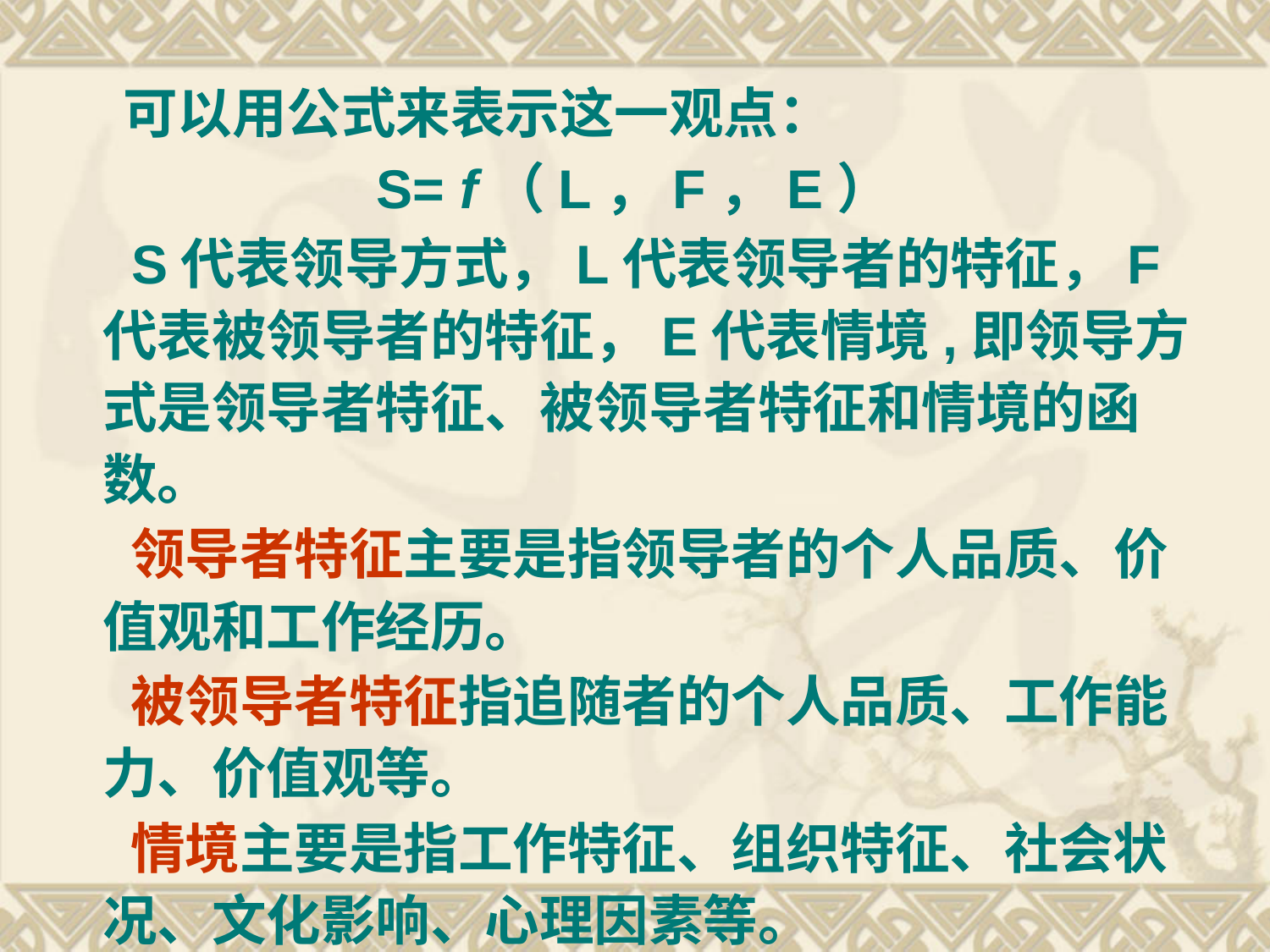

可以用公式来表示这一观点：
S= f（L，F，E）
     S代表领导方式，L代表领导者的特征，F代表被领导者的特征，E代表情境,即领导方式是领导者特征、被领导者特征和情境的函数。
     领导者特征主要是指领导者的个人品质、价值观和工作经历。
     被领导者特征指追随者的个人品质、工作能力、价值观等。
     情境主要是指工作特征、组织特征、社会状况、文化影响、心理因素等。